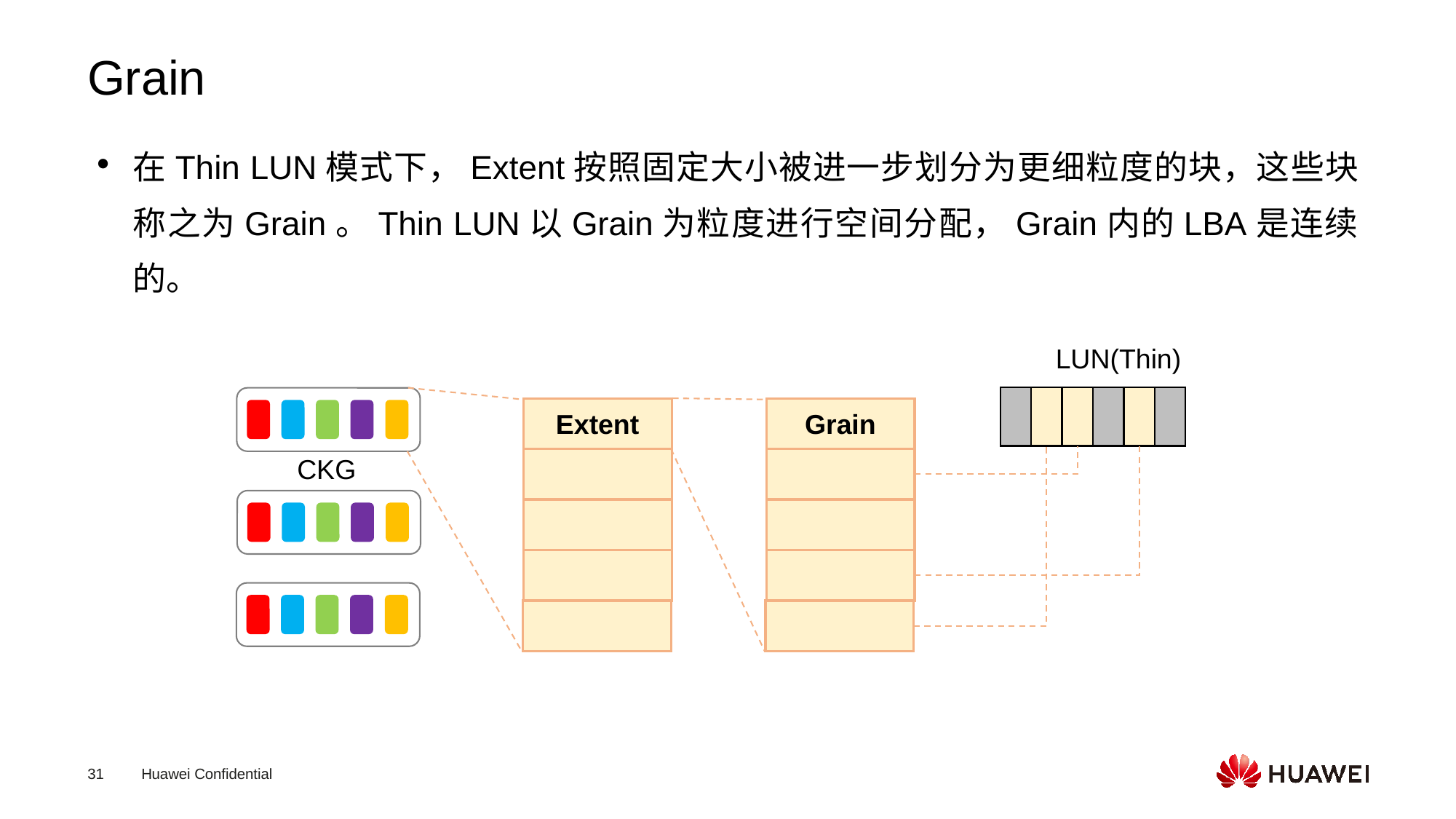

# Grain
在Thin LUN模式下，Extent按照固定大小被进一步划分为更细粒度的块，这些块称之为Grain。Thin LUN以Grain为粒度进行空间分配，Grain内的LBA是连续的。
LUN(Thin)

Extent

Grain

CKG